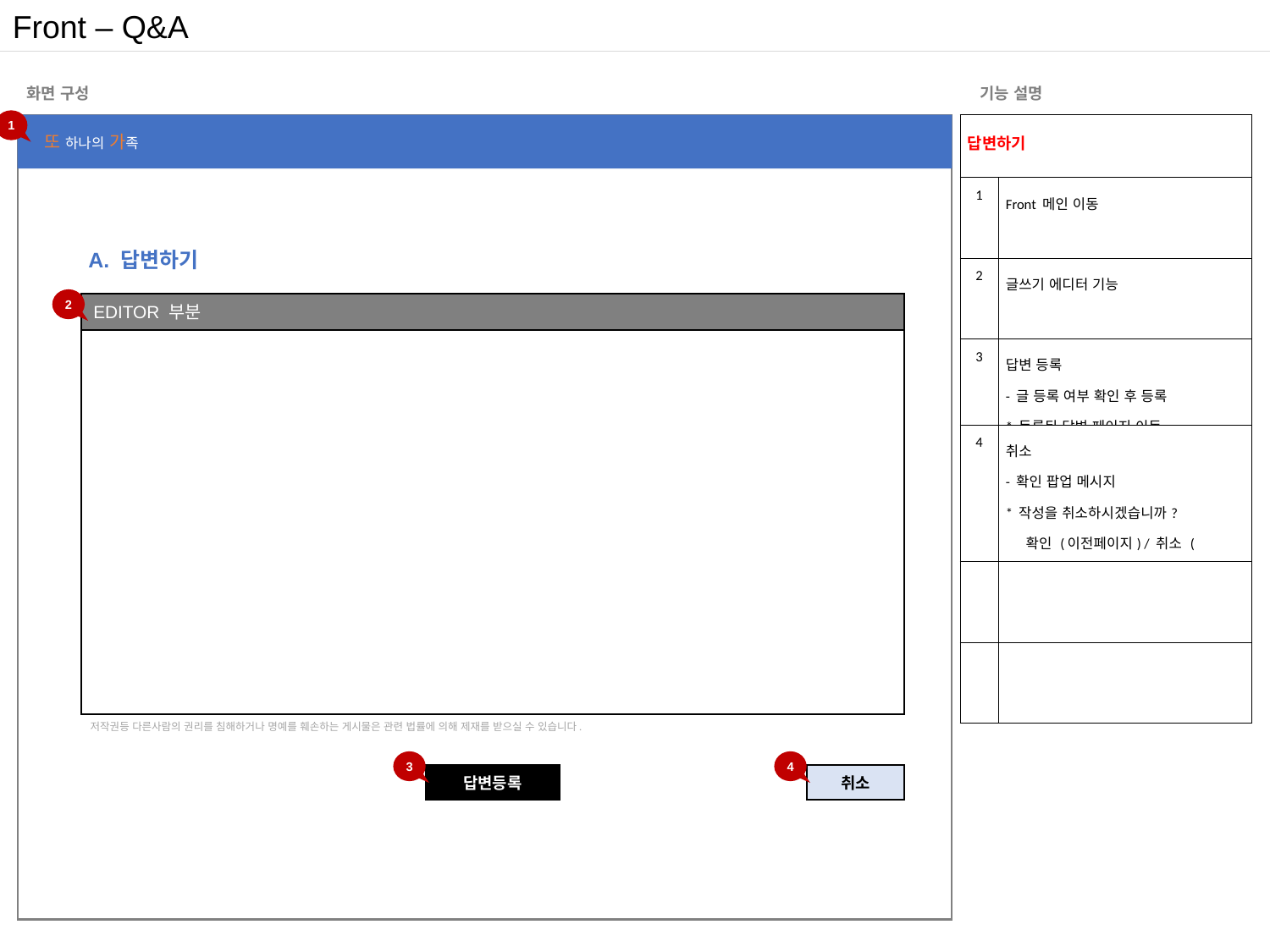

Front – Q&A
화면 구성
기능 설명
1

| 답변하기 |  |
| --- | --- |
| 1 | Front 메인 이동 |
| 2 | 글쓰기 에디터 기능 |
| 3 | 답변 등록 - 글 등록 여부 확인 후 등록 \* 등록된 답변 페이지 이동 |
| 4 | 취소 - 확인 팝업 메시지 \* 작성을 취소하시겠습니까? 확인 (이전페이지) / 취소 (팝업취소) |
|  |  |
|  |  |

또 하나의 가족
A. 답변하기
2
EDITOR 부분

저작권등 다른사람의 권리를 침해하거나 명예를 훼손하는 게시물은 관련 법률에 의해 제재를 받으실 수 있습니다.
3
4
답변등록
취소